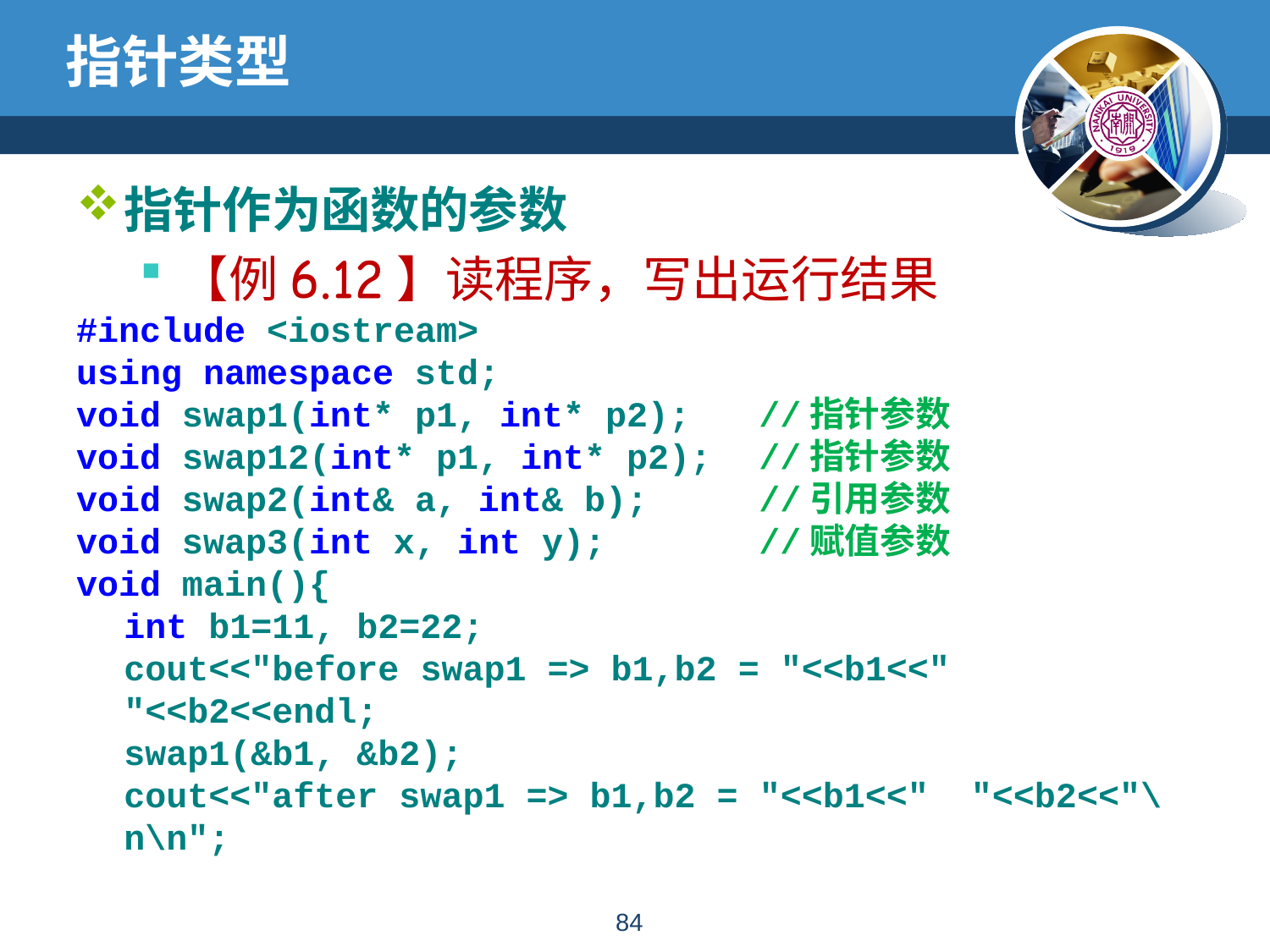

# 指针类型
指针作为函数的参数
【例6.12】读程序，写出运行结果
#include <iostream>
using namespace std;
void swap1(int* p1, int* p2);  	//指针参数
void swap12(int* p1, int* p2);  	//指针参数
void swap2(int& a, int& b);    	//引用参数
void swap3(int x, int y);      	//赋值参数
void main(){
	int b1=11, b2=22;
	cout<<"before swap1 => b1,b2 = "<<b1<<"  "<<b2<<endl;
	swap1(&b1, &b2);
	cout<<"after swap1 => b1,b2 = "<<b1<<"  "<<b2<<"\n\n";
84